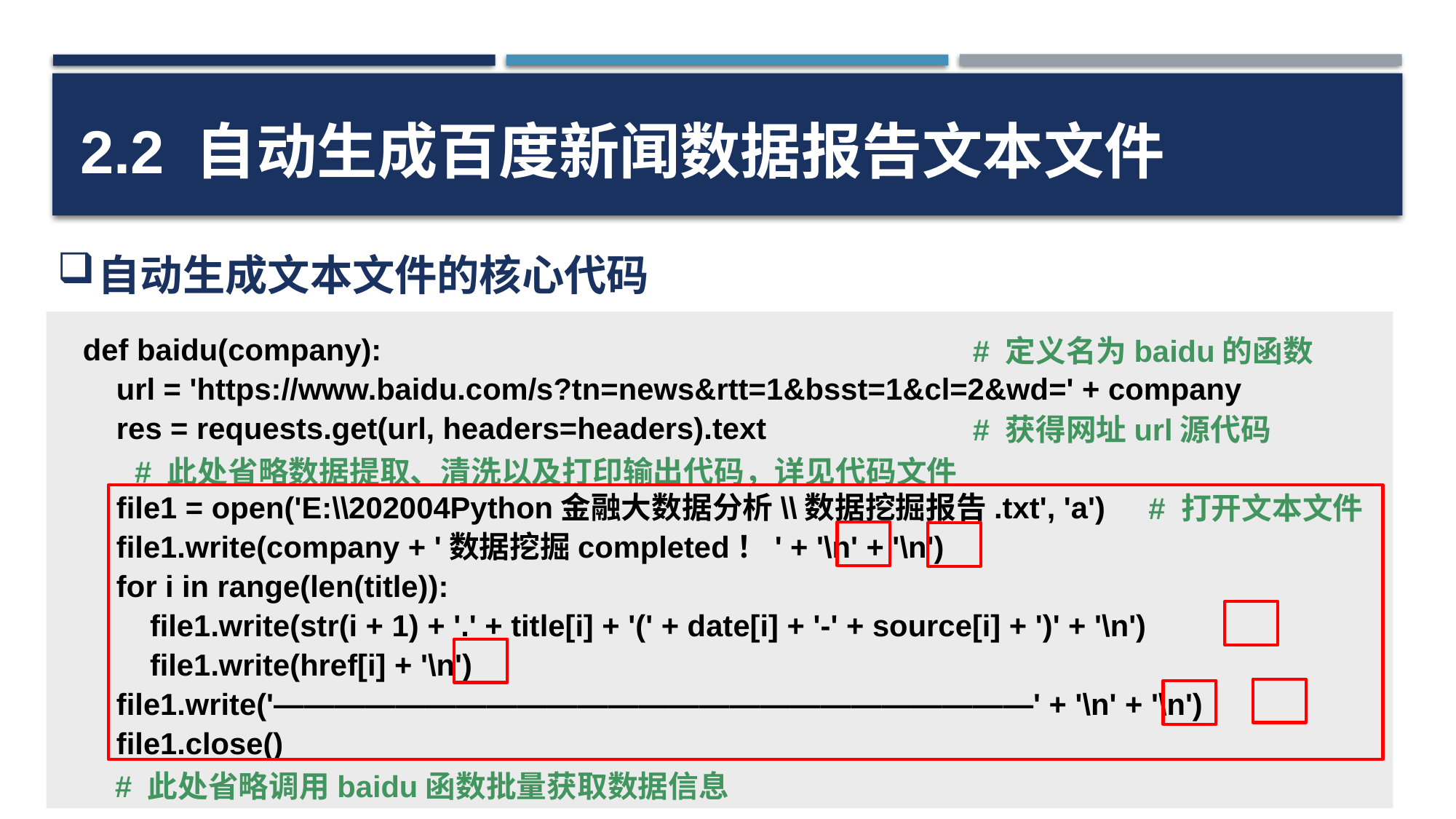

2.2 自动生成百度新闻数据报告文本文件
自动生成文本文件的核心代码

def baidu(company):
    url = 'https://www.baidu.com/s?tn=news&rtt=1&bsst=1&cl=2&wd=' + company
    res = requests.get(url, headers=headers).text

    file1 = open('E:\\202004Python金融大数据分析\\数据挖掘报告.txt', 'a')
    file1.write(company + '数据挖掘completed！' + '\n' + '\n')
    for i in range(len(title)):
        file1.write(str(i + 1) + '.' + title[i] + '(' + date[i] + '-' + source[i] + ')' + '\n')
        file1.write(href[i] + '\n')
    file1.write('—————————————————————————' + '\n' + '\n')
    file1.close()
# 定义名为baidu的函数

# 获得网址url源代码

                     # 打开文本文件

# 此处省略数据提取、清洗以及打印输出代码，详见代码文件

29
# 此处省略调用baidu函数批量获取数据信息